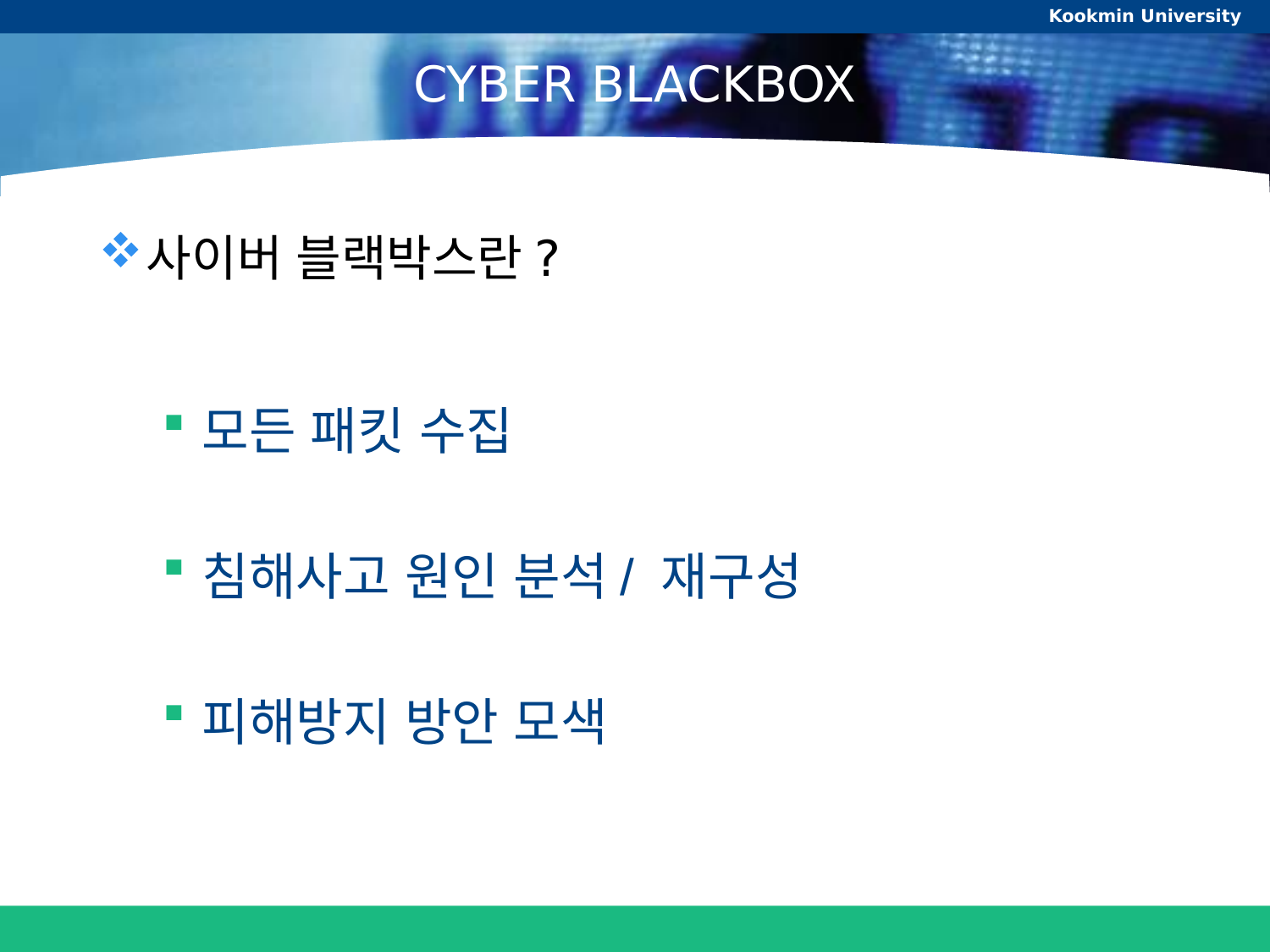

Kookmin University
# CYBER BLACKBOX
사이버 블랙박스란?

모든 패킷 수집

침해사고 원인 분석/ 재구성

피해방지 방안 모색